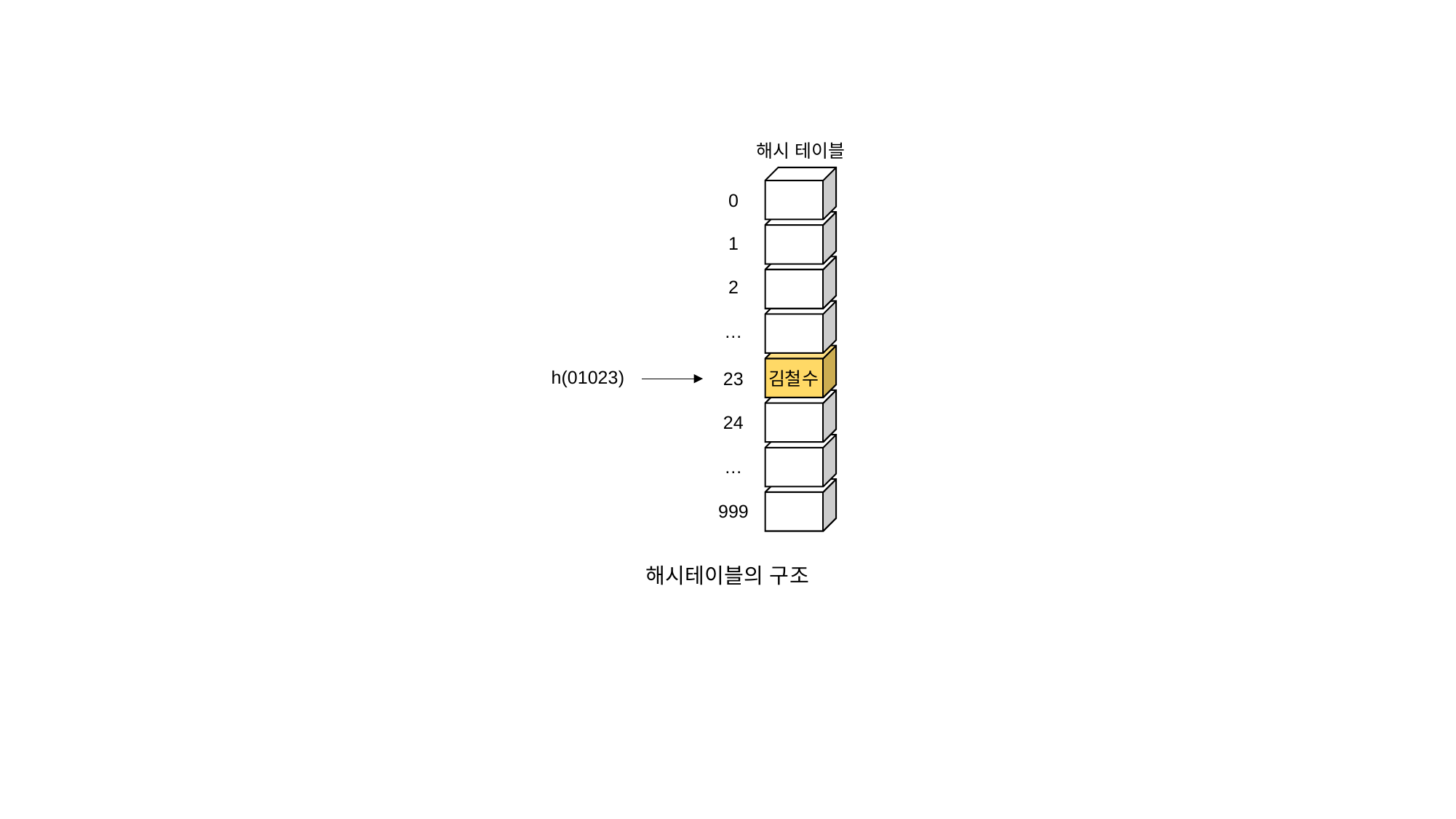

해시 테이블

0

1

2

…

h(01023)
23
김철수

24

…

999
해시테이블의 구조